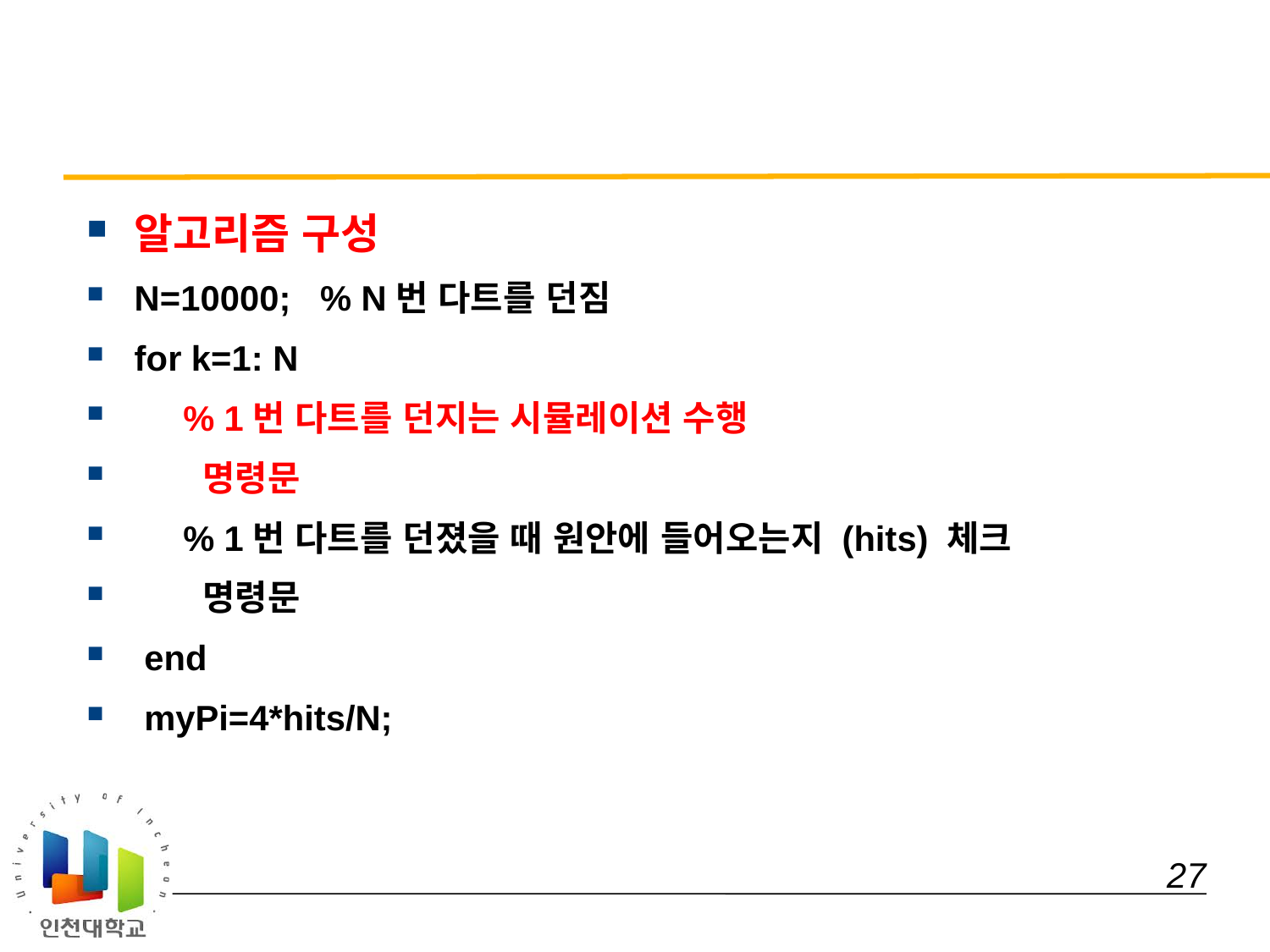

#
알고리즘 구성
N=10000;   % N번 다트를 던짐
for k=1: N
     % 1번 다트를 던지는 시뮬레이션 수행
      명령문
     % 1번 다트를 던졌을 때 원안에 들어오는지 (hits) 체크
      명령문
 end
 myPi=4*hits/N;

 27